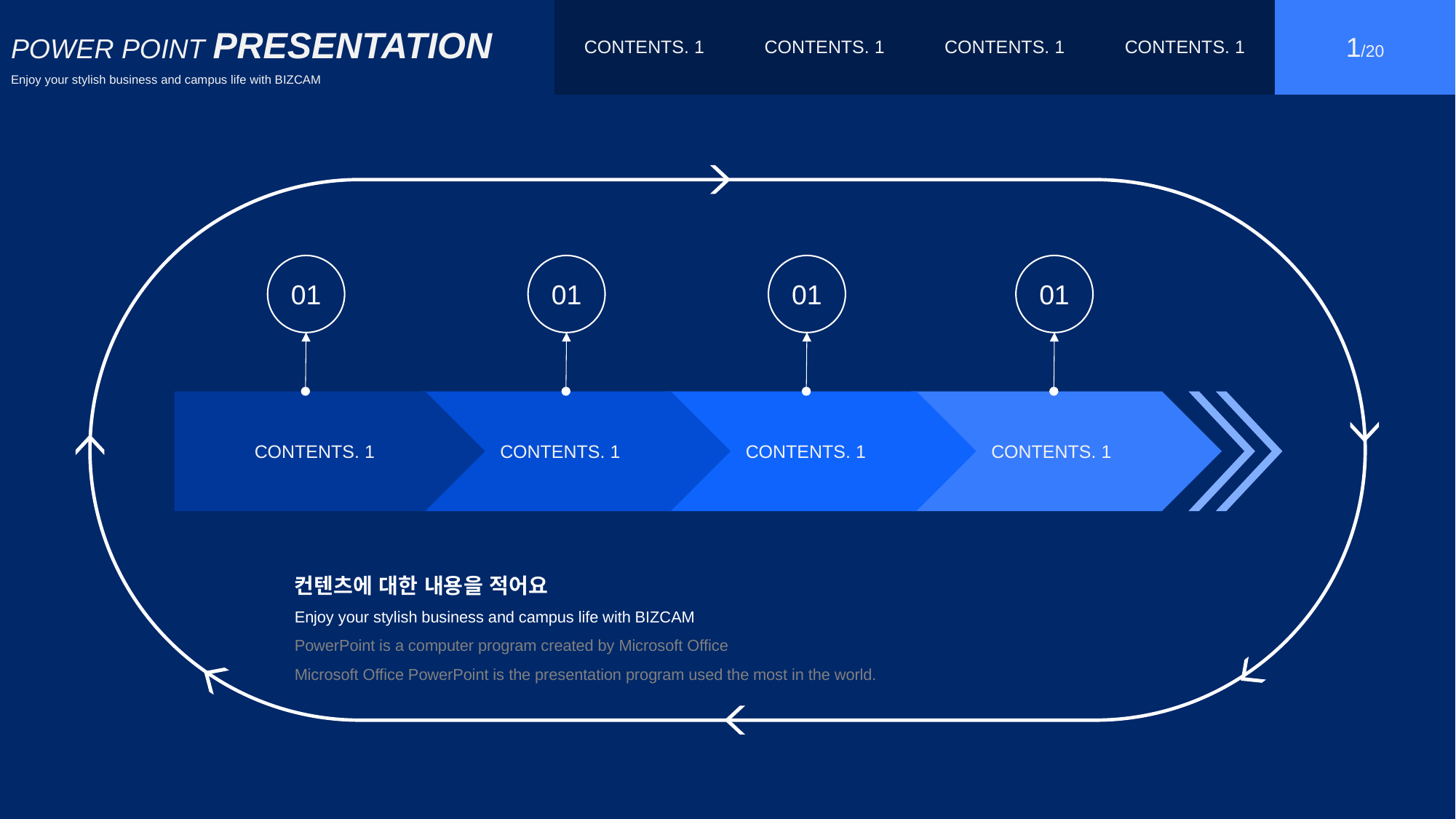

| POWER POINT PRESENTATION Enjoy your stylish business and campus life with BIZCAM | CONTENTS. 1 | CONTENTS. 1 | CONTENTS. 1 | CONTENTS. 1 | 1/20 |
| --- | --- | --- | --- | --- | --- |

01
01
01
01
CONTENTS. 1
CONTENTS. 1
CONTENTS. 1
CONTENTS. 1

컨텐츠에 대한 내용을 적어요
Enjoy your stylish business and campus life with BIZCAM
PowerPoint is a computer program created by Microsoft Office
Microsoft Office PowerPoint is the presentation program used the most in the world.